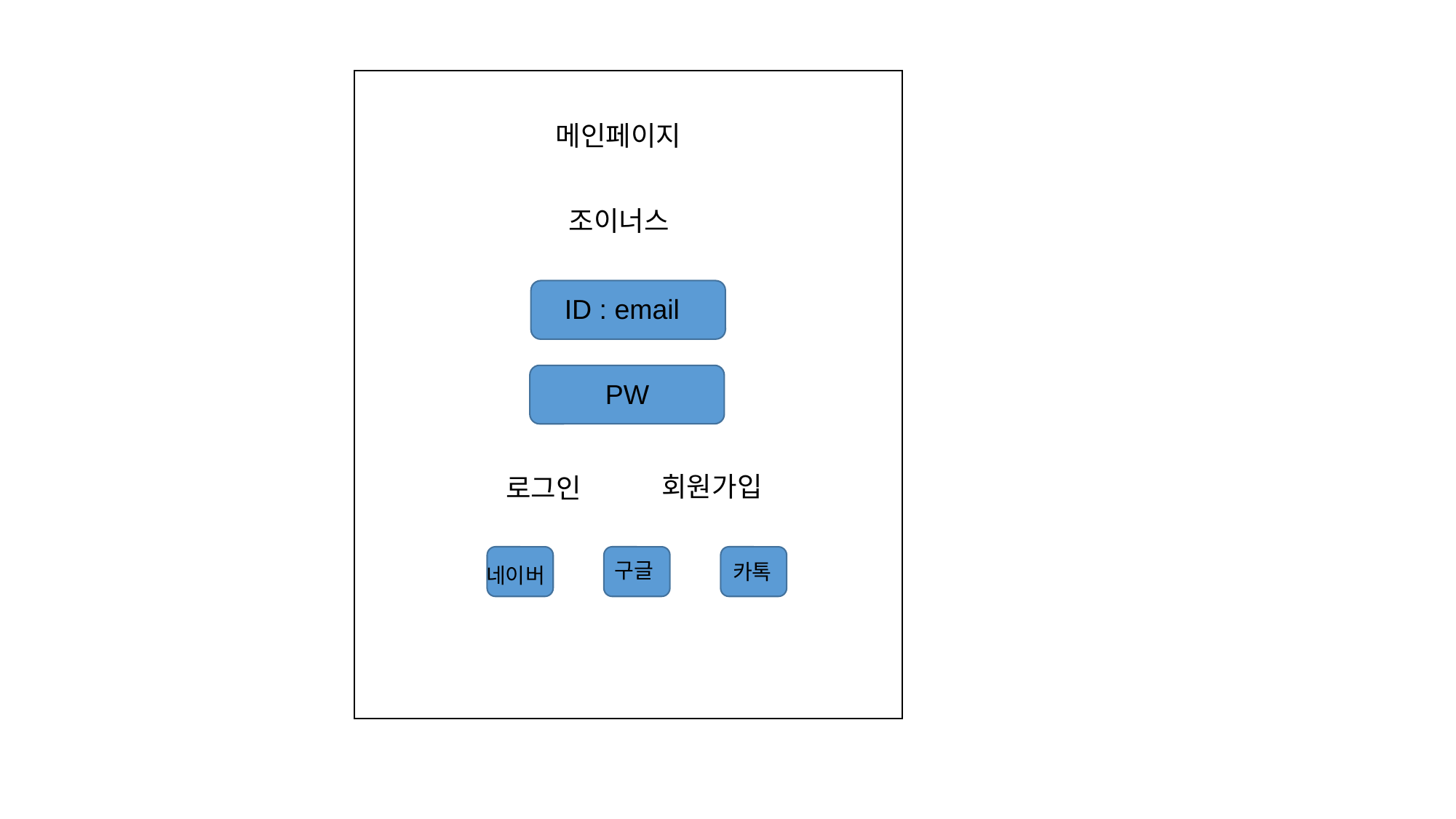

메인페이지
조이너스

ID : email

PW
회원가입
로그인

네이버

구글

카톡